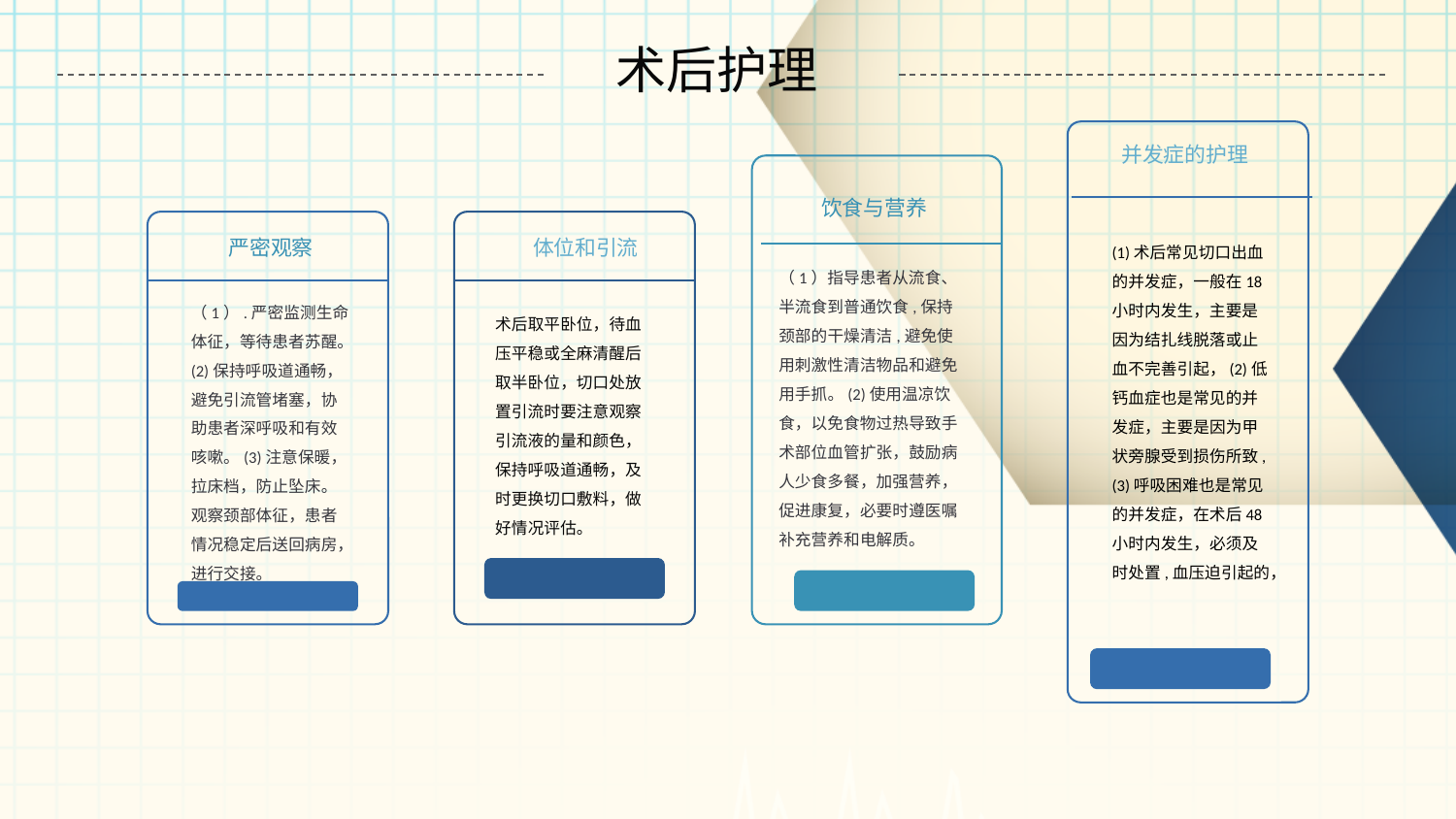

术后护理

并发症的护理

饮食与营养

(1)术后常见切口出血的并发症，一般在18 小时内发生，主要是因为结扎线脱落或止血不完善引起，(2)低钙血症也是常见的并发症，主要是因为甲状旁腺受到损伤所致,(3)呼吸困难也是常见的并发症，在术后48小时内发生，必须及时处置,血压迫引起的，
严密观察
体位和引流
（1）指导患者从流食、半流食到普通饮食,保持颈部的干燥清洁,避免使用刺激性清洁物品和避免用手抓。(2)使用温凉饮食，以免食物过热导致手术部位血管扩张，鼓励病人少食多餐，加强营养，促进康复，必要时遵医嘱补充营养和电解质。
（1）.严密监测生命体征，等待患者苏醒。(2)保持呼吸道通畅，避免引流管堵塞，协助患者深呼吸和有效咳嗽。(3)注意保暖，拉床档，防止坠床。观察颈部体征，患者情况稳定后送回病房，进行交接。
术后取平卧位，待血压平稳或全麻清醒后取半卧位，切口处放置引流时要注意观察引流液的量和颜色，保持呼吸道通畅，及时更换切口敷料，做好情况评估。